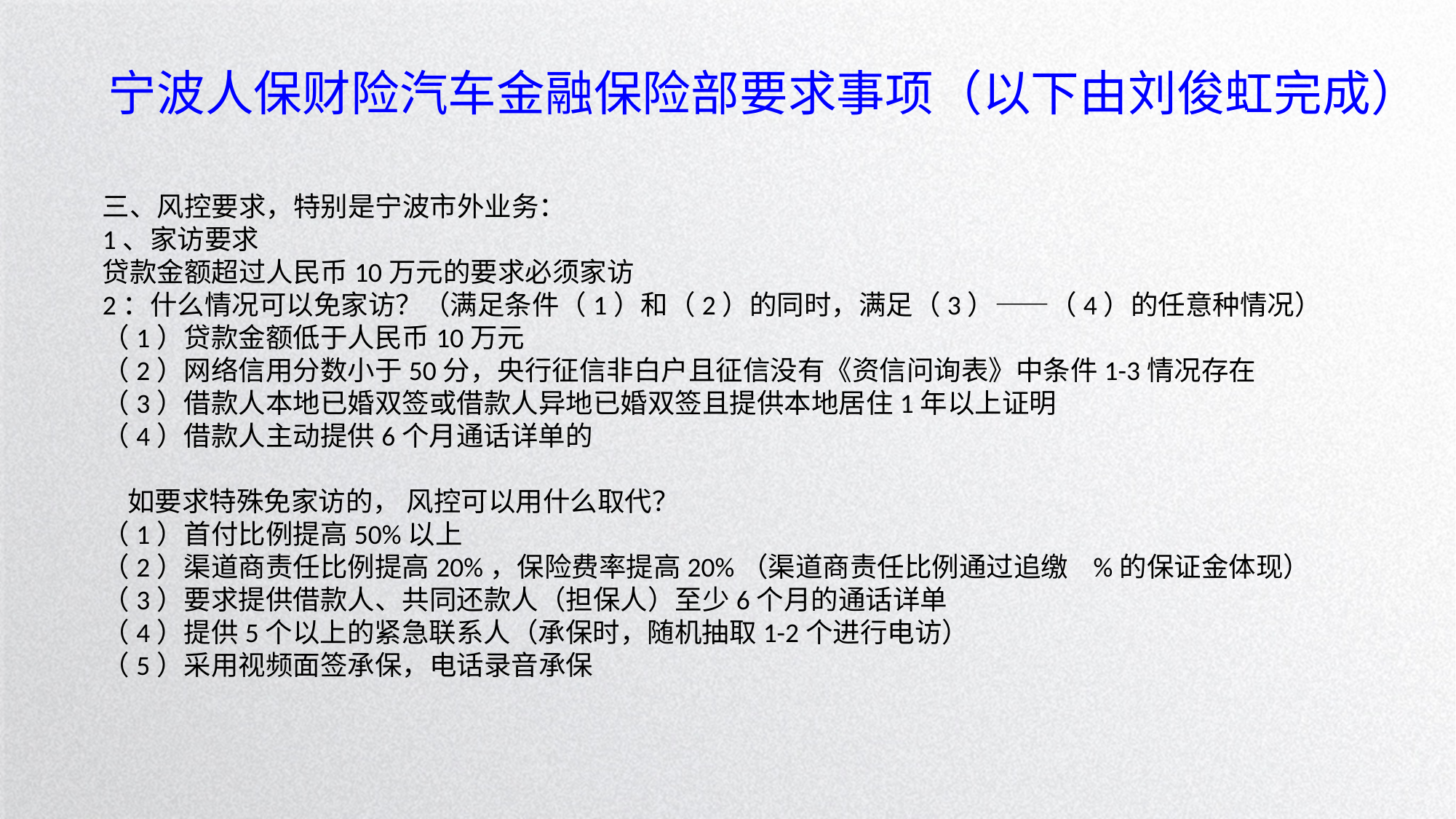

宁波人保财险汽车金融保险部要求事项（以下由刘俊虹完成）

三、风控要求，特别是宁波市外业务：
1、家访要求
贷款金额超过人民币10万元的要求必须家访
2：什么情况可以免家访？（满足条件（1）和（2）的同时，满足（3）——（4）的任意种情况）
（1）贷款金额低于人民币10万元
（2）网络信用分数小于50分，央行征信非白户且征信没有《资信问询表》中条件1-3情况存在
（3）借款人本地已婚双签或借款人异地已婚双签且提供本地居住1年以上证明
（4）借款人主动提供6个月通话详单的

   如要求特殊免家访的， 风控可以用什么取代？
（1）首付比例提高50%以上
（2）渠道商责任比例提高20%，保险费率提高20%（渠道商责任比例通过追缴   %的保证金体现）
（3）要求提供借款人、共同还款人（担保人）至少6个月的通话详单
（4）提供5个以上的紧急联系人（承保时，随机抽取1-2个进行电访）
（5）采用视频面签承保，电话录音承保